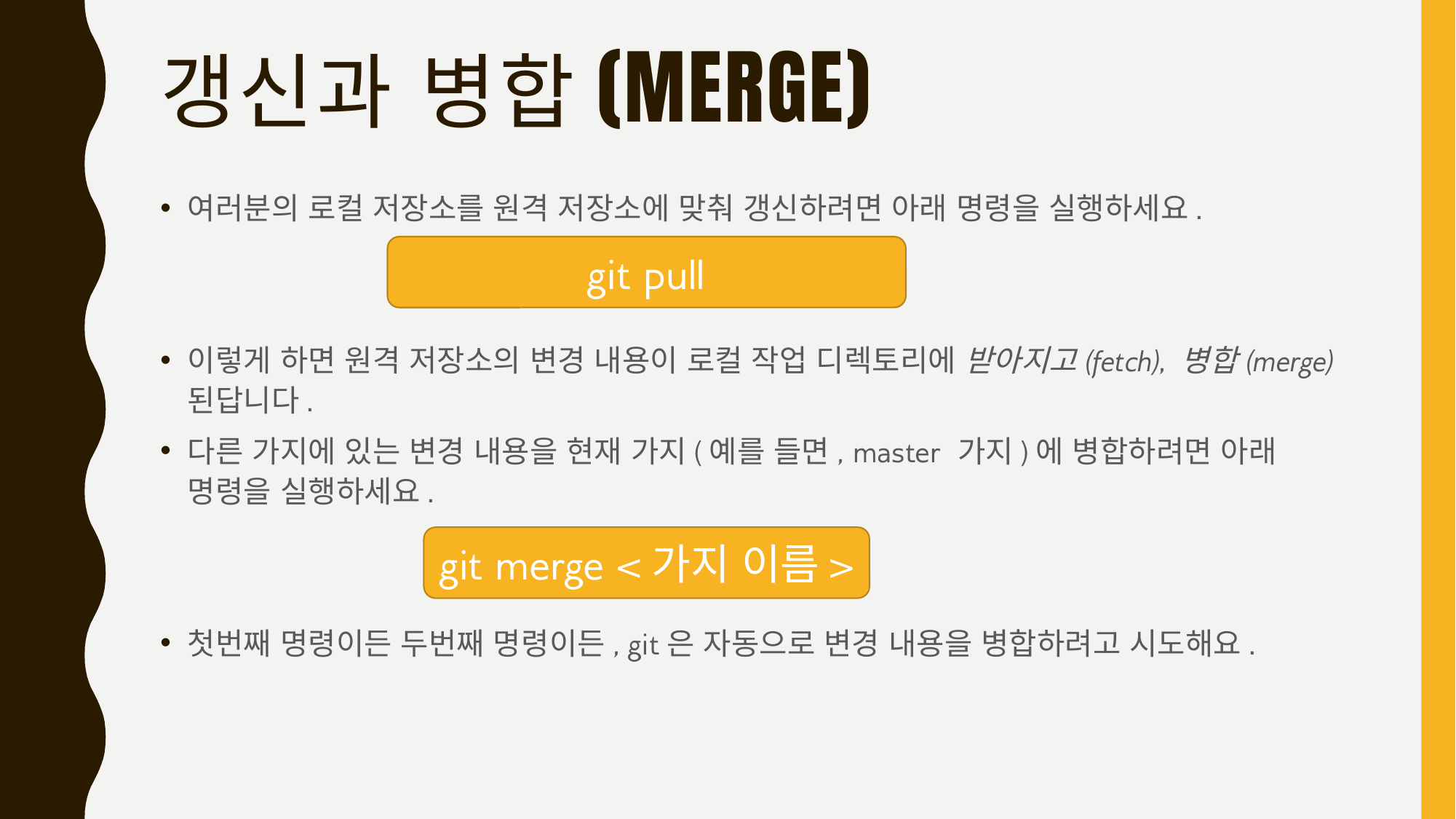

# 갱신과 병합(merge)
여러분의 로컬 저장소를 원격 저장소에 맞춰 갱신하려면 아래 명령을 실행하세요.

이렇게 하면 원격 저장소의 변경 내용이 로컬 작업 디렉토리에 받아지고(fetch), 병합(merge)된답니다.
다른 가지에 있는 변경 내용을 현재 가지(예를 들면, master 가지)에 병합하려면 아래 명령을 실행하세요.

첫번째 명령이든 두번째 명령이든, git은 자동으로 변경 내용을 병합하려고 시도해요.
git pull
git merge <가지 이름>